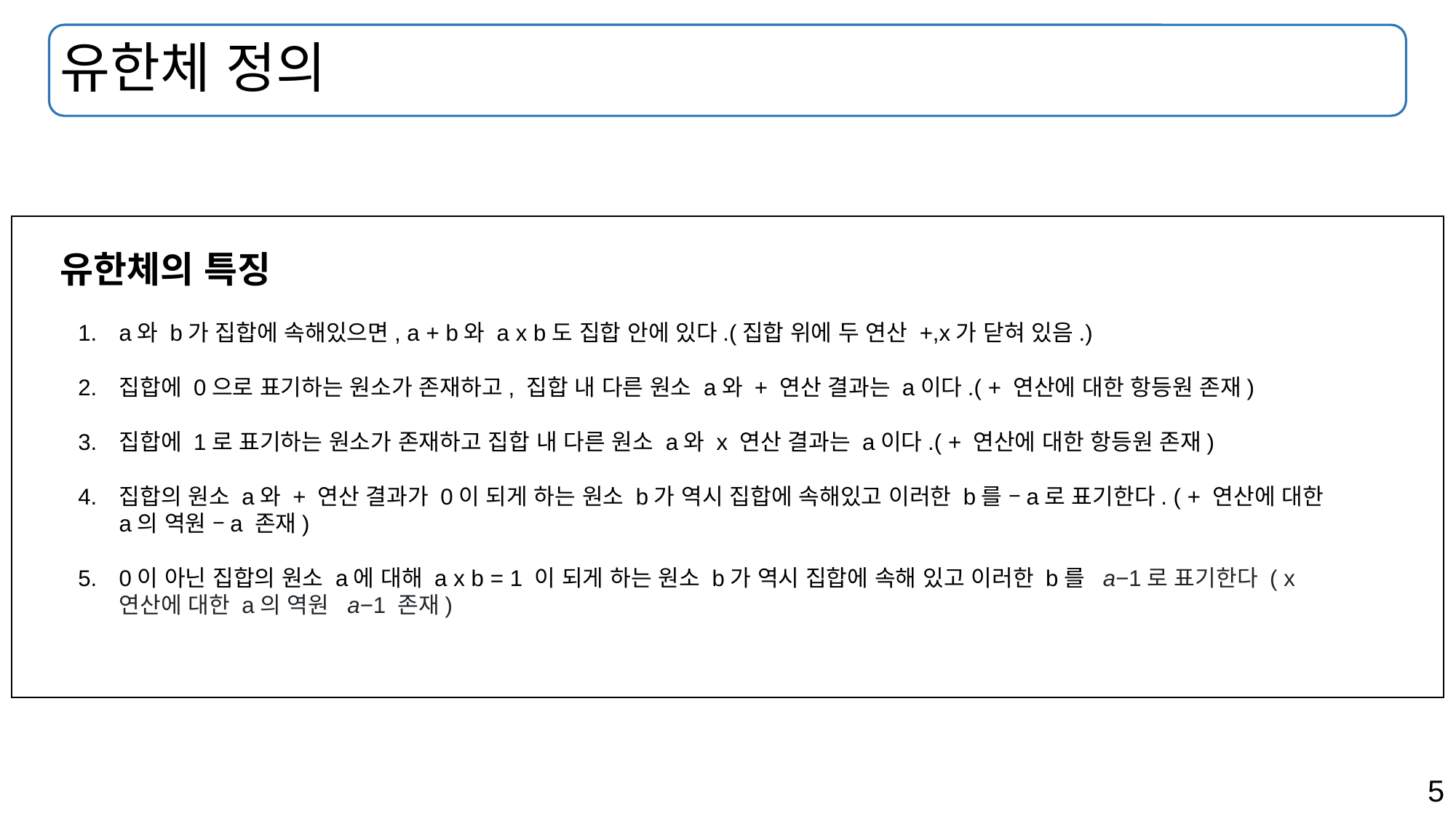

# 유한체 정의

유한체의 특징
a와 b가 집합에 속해있으면, a + b와 a x b도 집합 안에 있다.(집합 위에 두 연산 +,x가 닫혀 있음.)

집합에 0으로 표기하는 원소가 존재하고, 집합 내 다른 원소 a와 + 연산 결과는 a이다.( + 연산에 대한 항등원 존재)

집합에 1로 표기하는 원소가 존재하고 집합 내 다른 원소 a와 x 연산 결과는 a이다.( + 연산에 대한 항등원 존재)

집합의 원소 a와 + 연산 결과가 0이 되게 하는 원소 b가 역시 집합에 속해있고 이러한 b를 –a로 표기한다. ( + 연산에 대한 a의 역원 –a 존재)

0이 아닌 집합의 원소 a에 대해 a x b = 1 이 되게 하는 원소 b가 역시 집합에 속해 있고 이러한 b를  a−1로 표기한다 ( x 연산에 대한 a의 역원  a−1 존재)